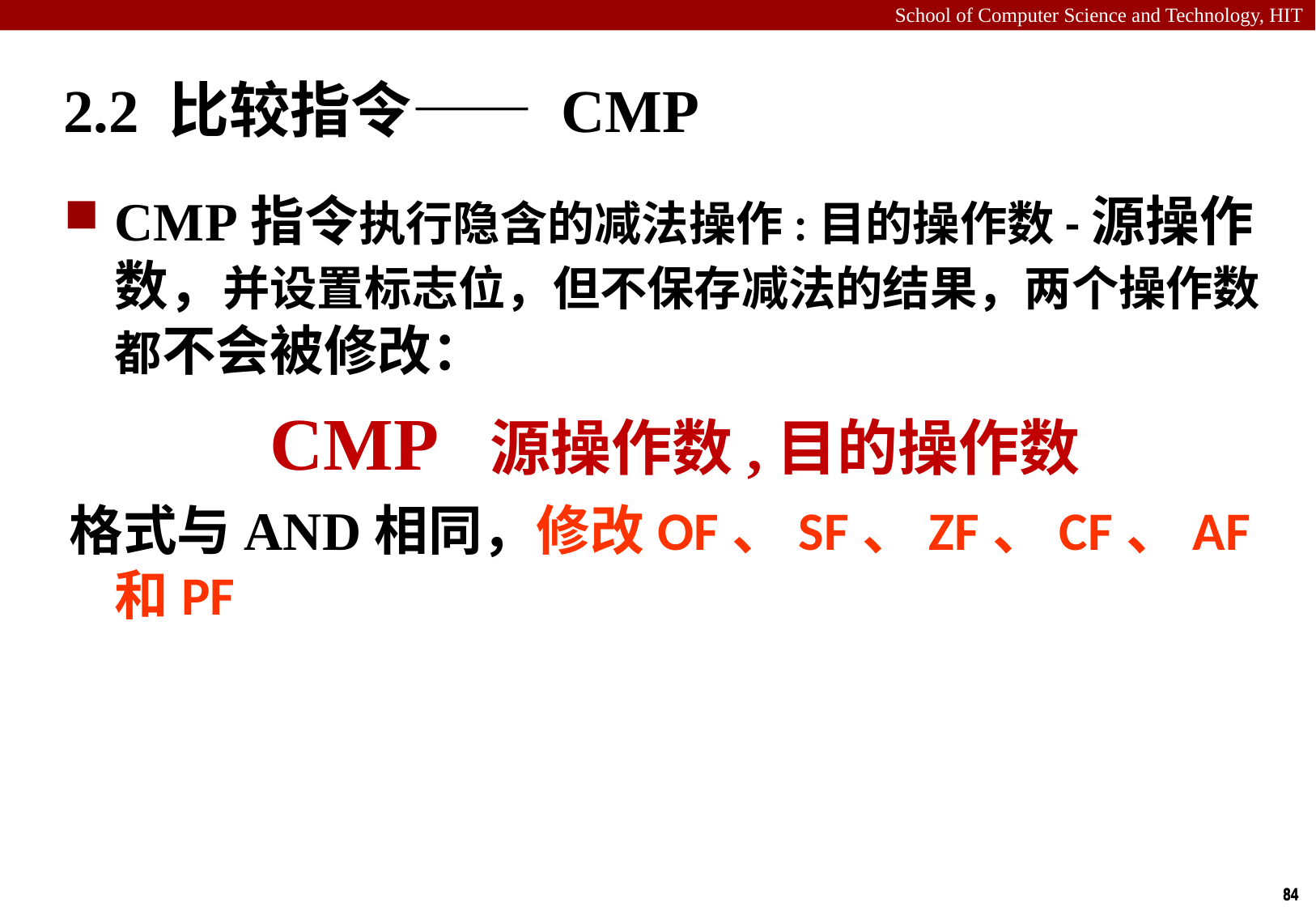

# 2.2 比较指令—— CMP
CMP指令执行隐含的减法操作:目的操作数-源操作数，并设置标志位，但不保存减法的结果，两个操作数都不会被修改：
CMP  源操作数,目的操作数
格式与AND相同，修改OF、SF、ZF、CF、AF和PF